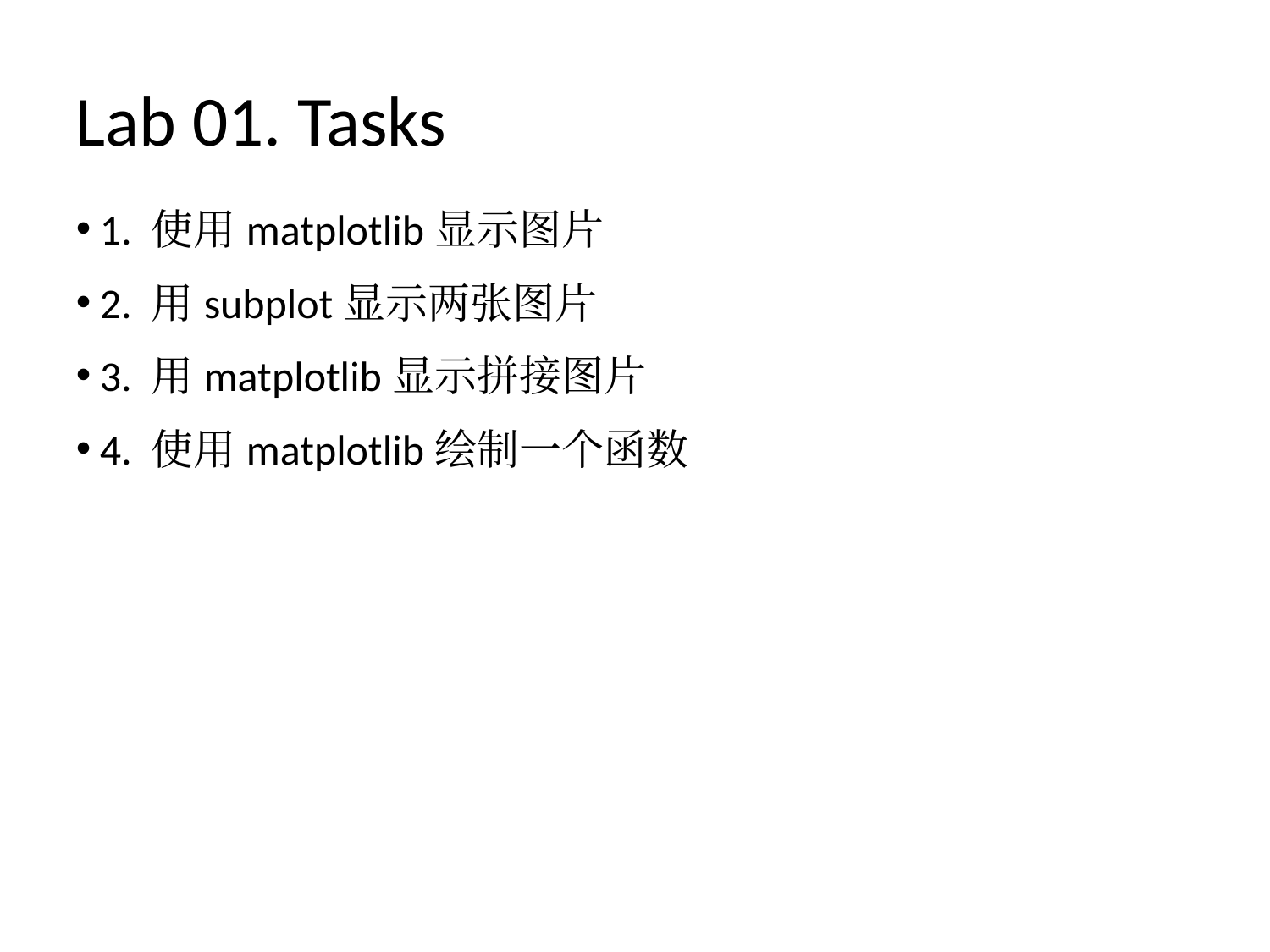

Lab 01. Tasks
1. 使用matplotlib显示图片
2. 用subplot显示两张图片
3. 用matplotlib显示拼接图片
4. 使用matplotlib绘制一个函数